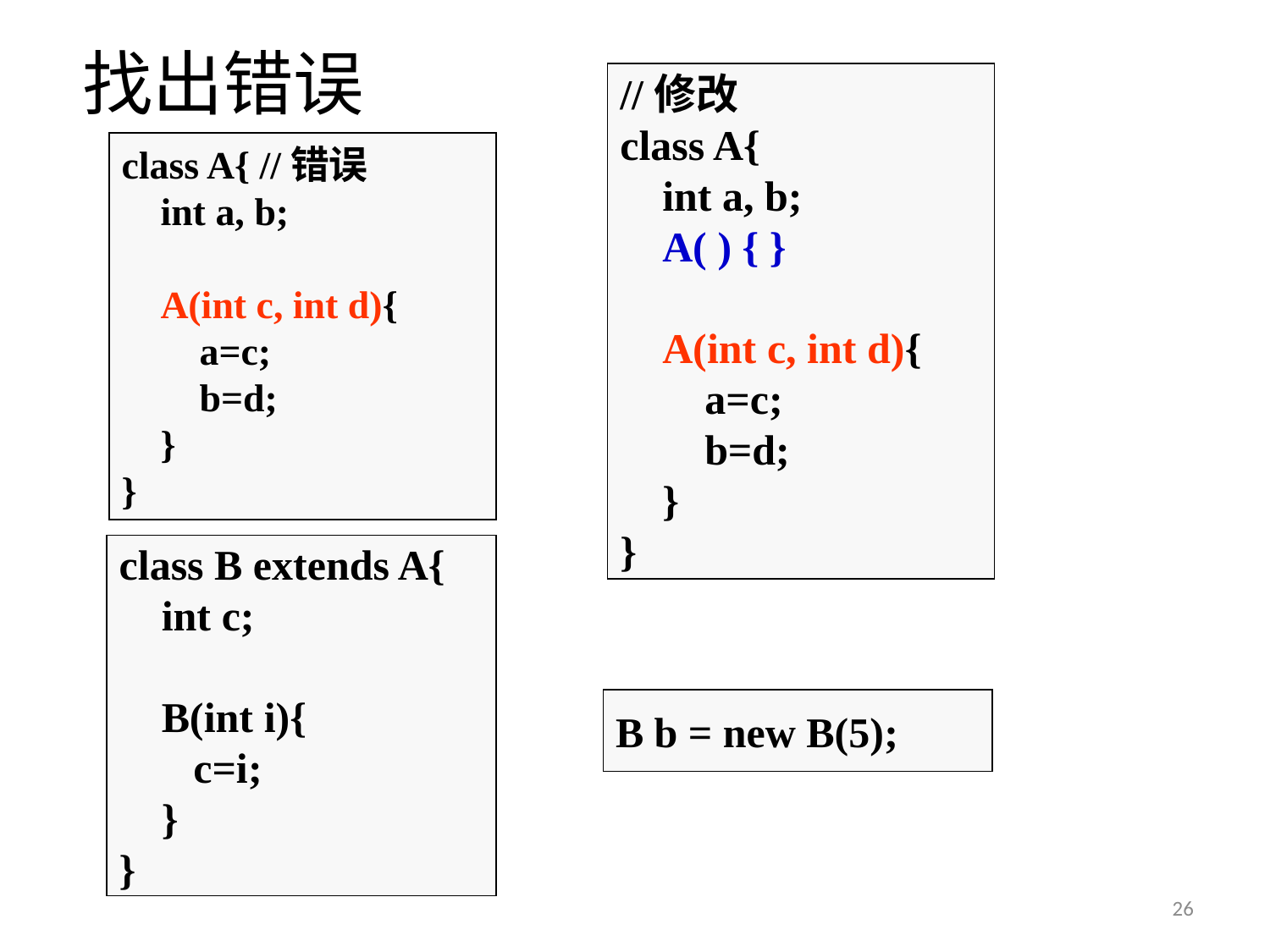

# 找出错误
//修改
class A{
    int a, b;
    A( ) { }

    A(int c, int d){
        a=c;
        b=d;
    }
}
class A{ //错误
    int a, b;

    A(int c, int d){
        a=c;
        b=d;
    }
}

class B extends A{
    int c;

    B(int i){
       c=i;
    }
}

B b = new B(5);
26